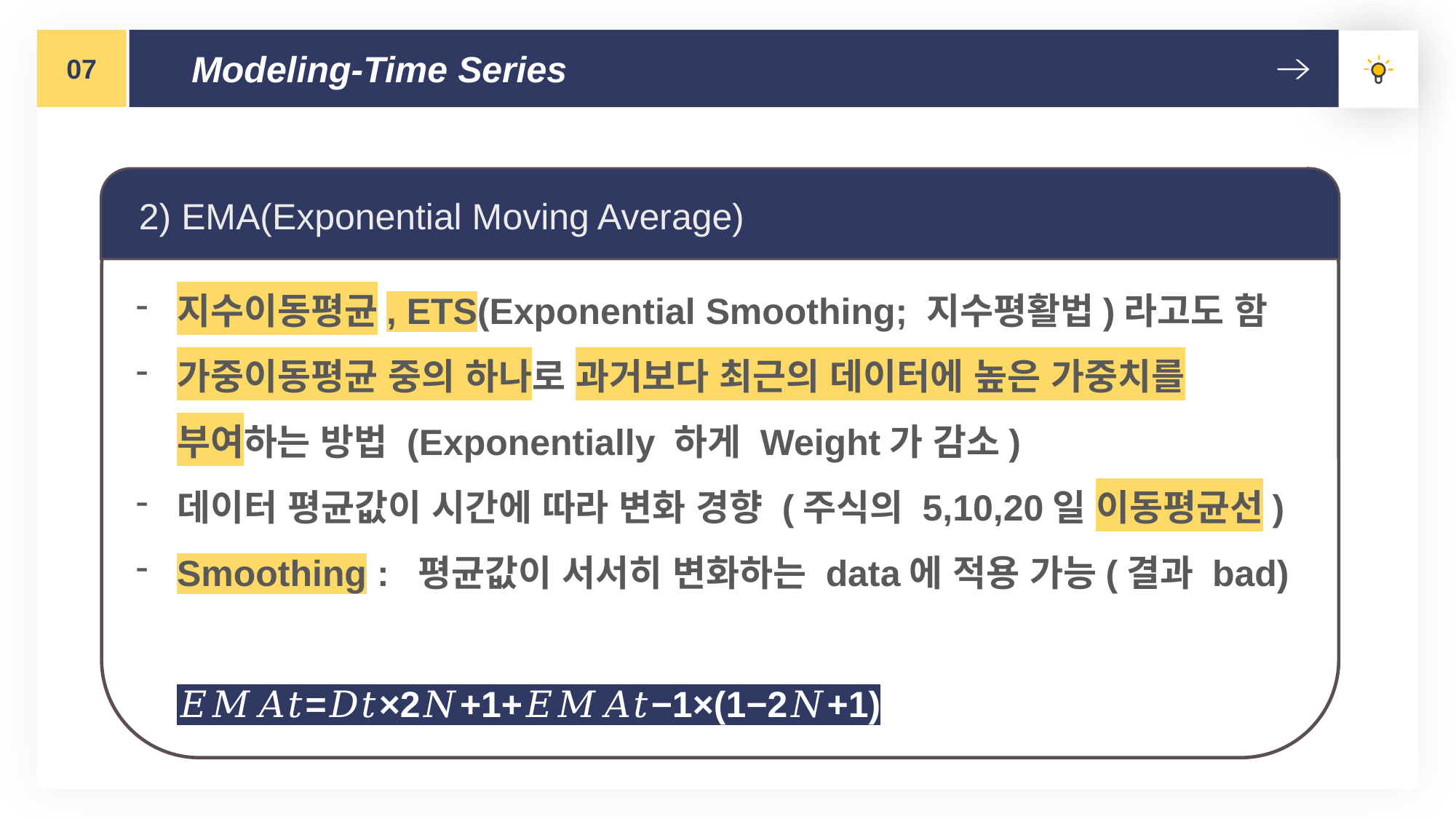

07
Modeling-Time Series

2) EMA(Exponential Moving Average)
지수이동평균, ETS(Exponential Smoothing; 지수평활법)라고도 함
가중이동평균 중의 하나로 과거보다 최근의 데이터에 높은 가중치를 부여하는 방법 (Exponentially 하게 Weight가 감소)
데이터 평균값이 시간에 따라 변화 경향 (주식의 5,10,20일 이동평균선)
Smoothing :  평균값이 서서히 변화하는 data에 적용 가능(결과 bad)

𝐸𝑀𝐴𝑡=𝐷𝑡×2𝑁+1+𝐸𝑀𝐴𝑡−1×(1−2𝑁+1)